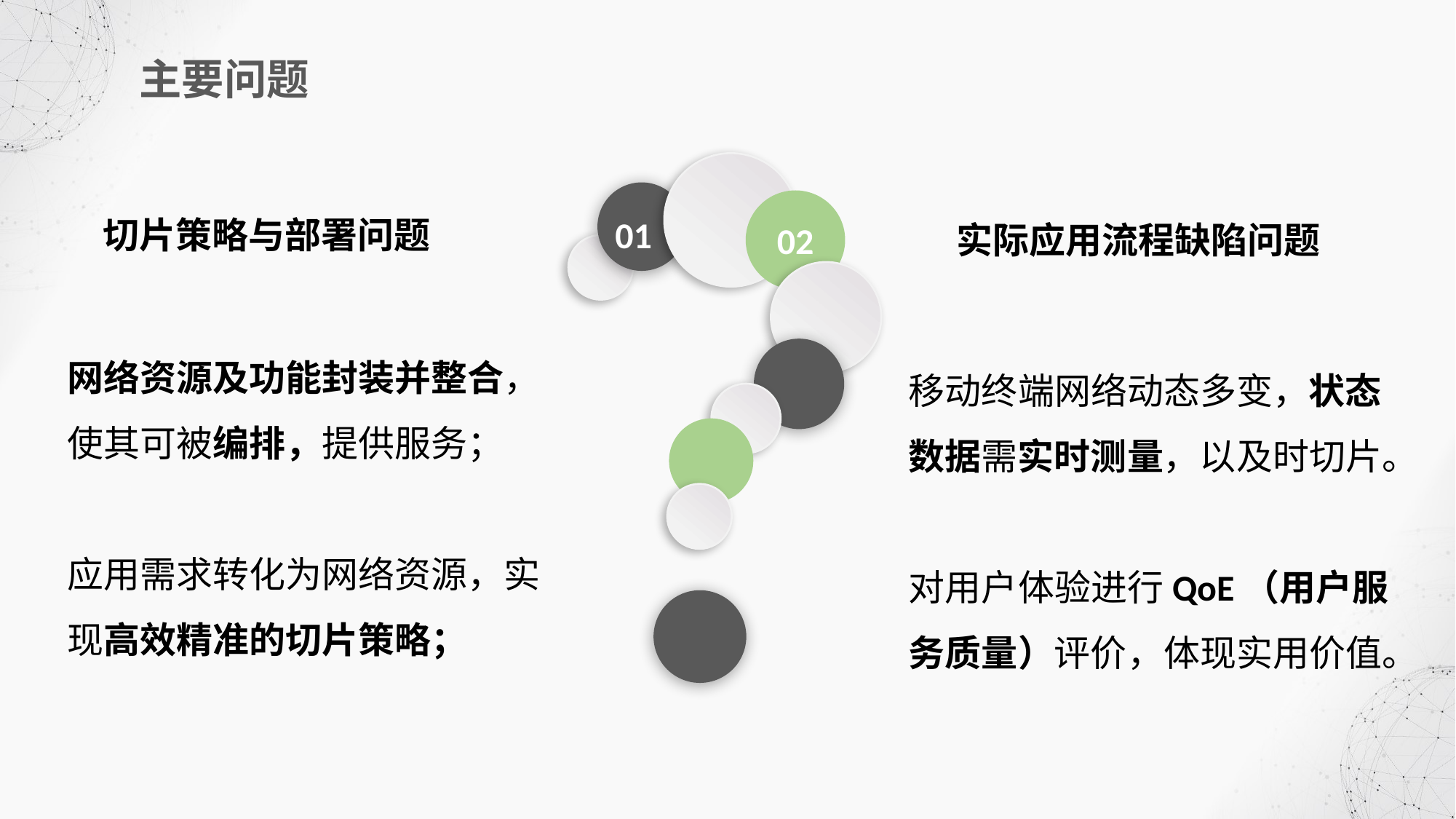

主要问题

02
01

切片策略与部署问题
实际应用流程缺陷问题
网络资源及功能封装并整合，使其可被编排，提供服务；

应用需求转化为网络资源，实现高效精准的切片策略；
移动终端网络动态多变，状态数据需实时测量，以及时切片。

对用户体验进行QoE（用户服务质量）评价，体现实用价值。